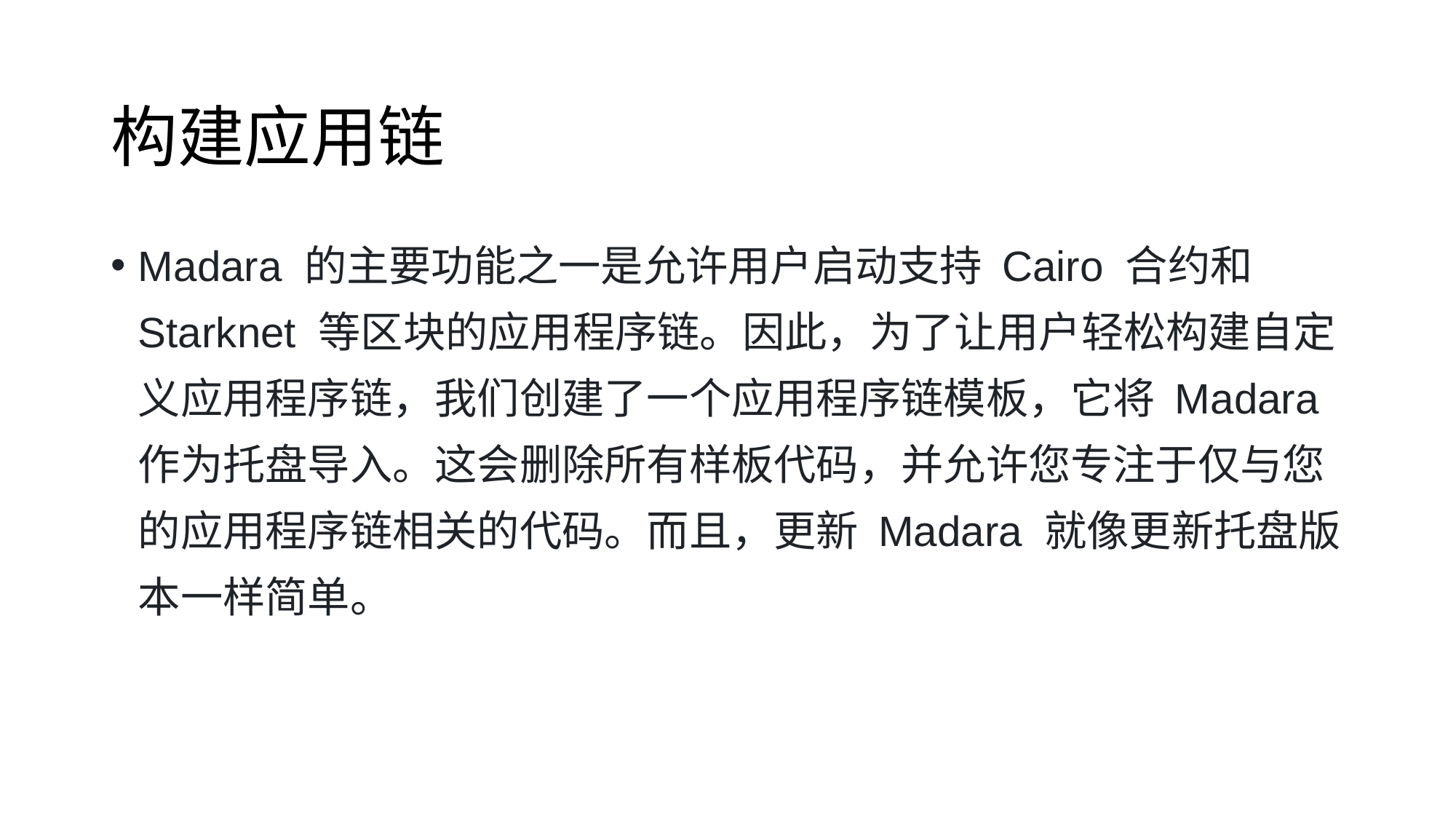

# 构建应用链
Madara 的主要功能之一是允许用户启动支持 Cairo 合约和 Starknet 等区块的应用程序链。因此，为了让用户轻松构建自定义应用程序链，我们创建了一个应用程序链模板，它将 Madara 作为托盘导入。这会删除所有样板代码，并允许您专注于仅与您的应用程序链相关的代码。而且，更新 Madara 就像更新托盘版本一样简单。